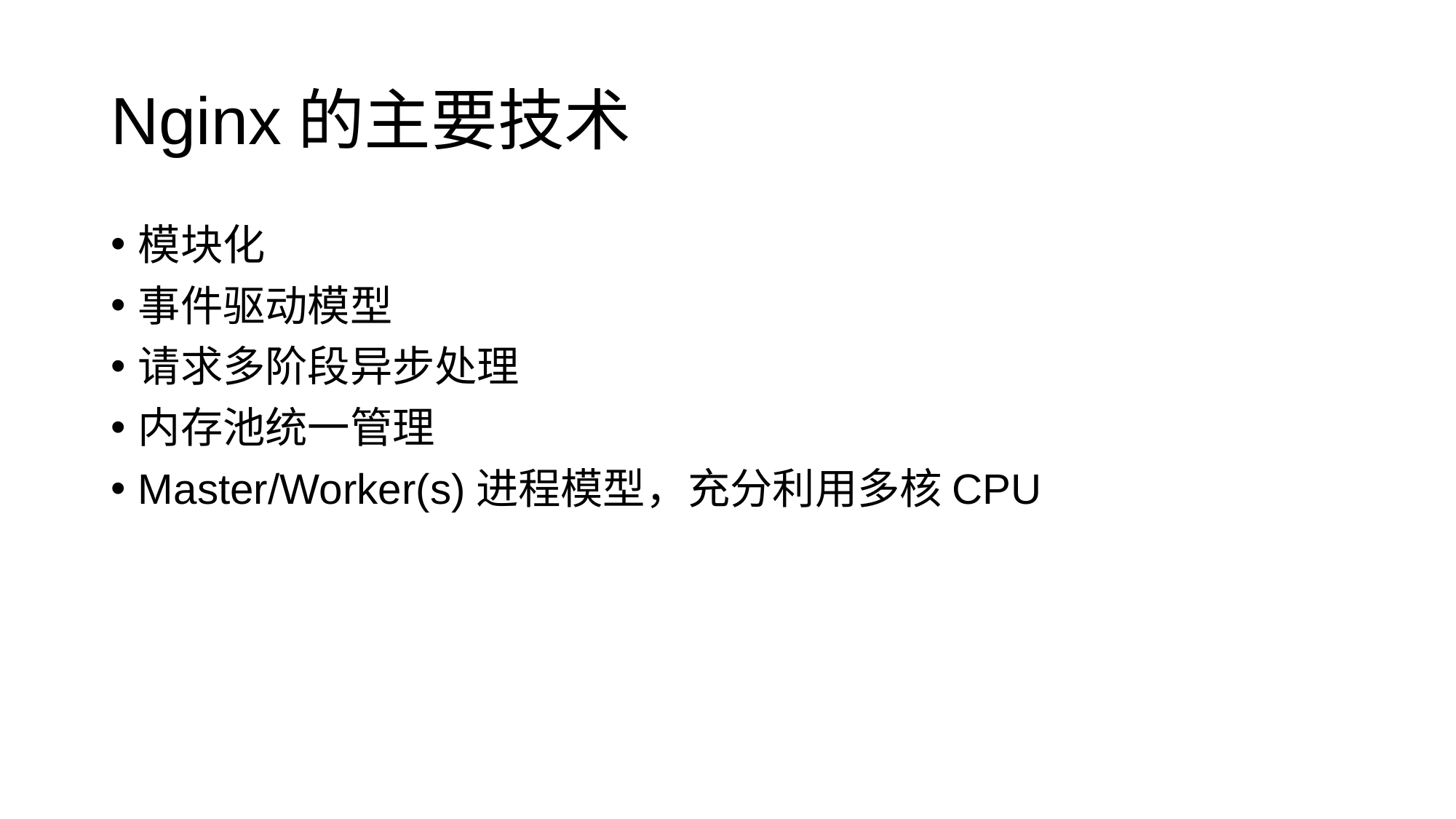

# Nginx的主要技术
模块化
事件驱动模型
请求多阶段异步处理
内存池统一管理
Master/Worker(s)进程模型，充分利用多核CPU